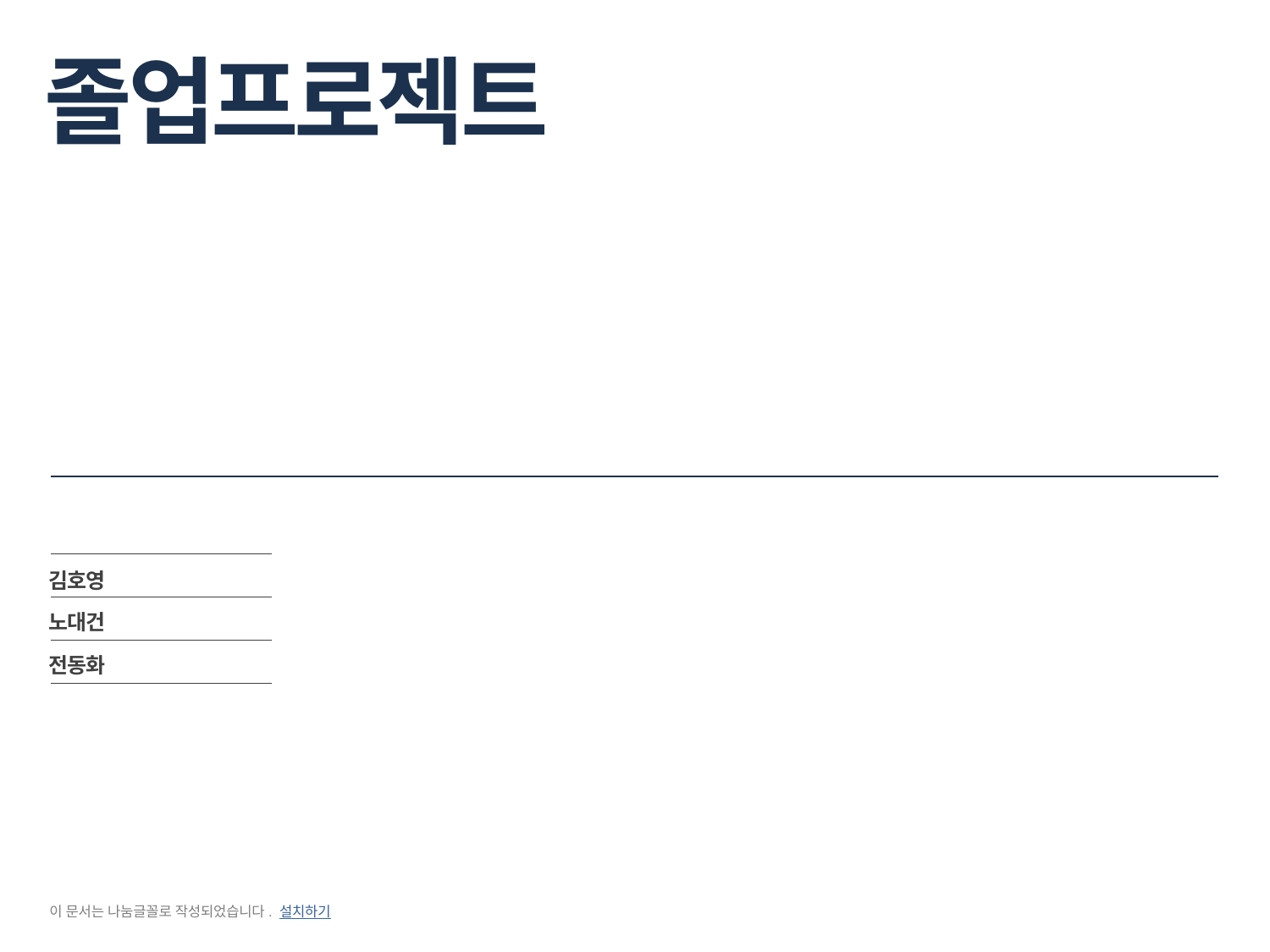

# 졸업프로젝트
김호영
노대건
전동화
이 문서는 나눔글꼴로 작성되었습니다. 설치하기